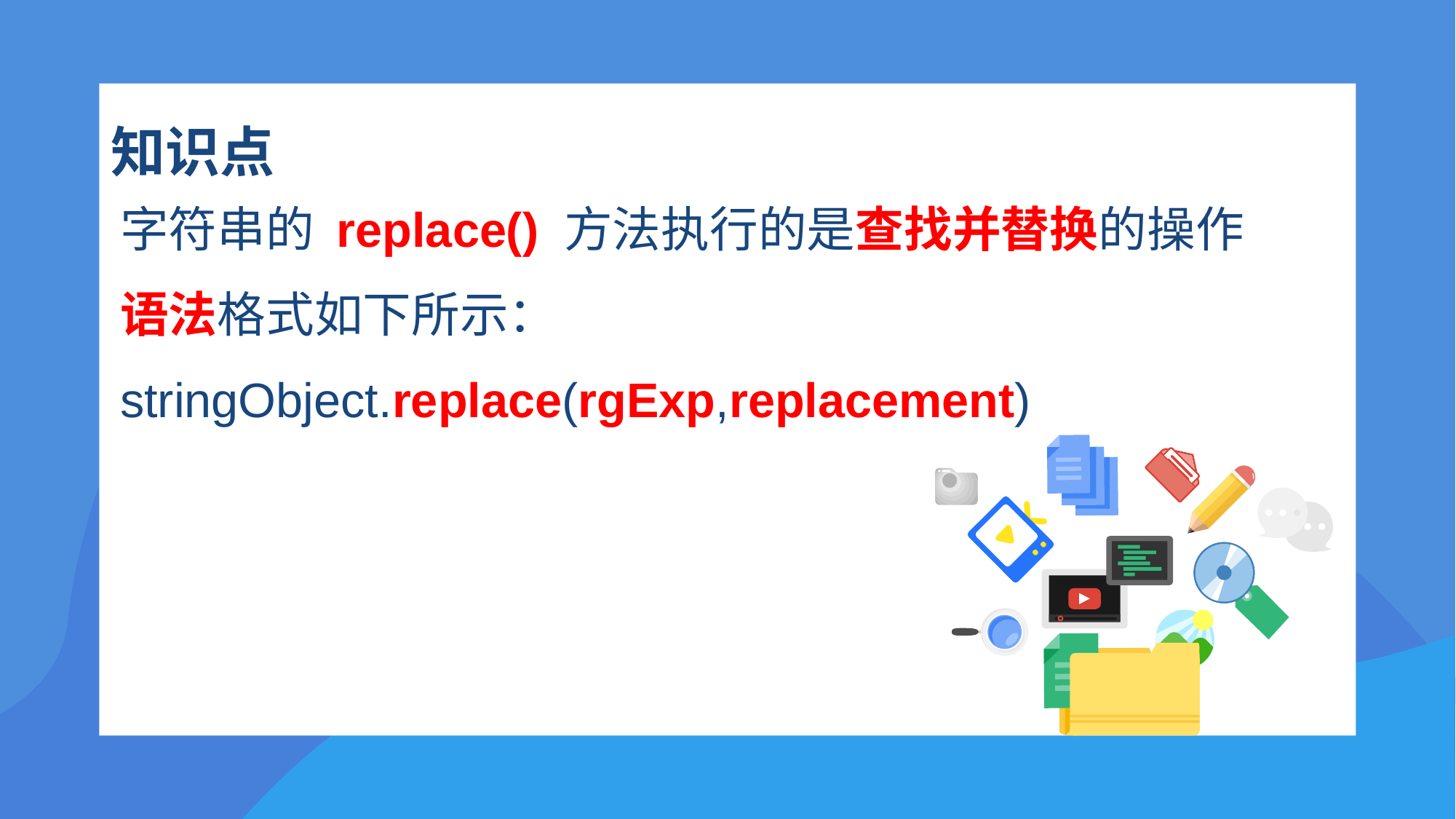

# 知识点
字符串的 replace() 方法执行的是查找并替换的操作
语法格式如下所示：
stringObject.replace(rgExp,replacement)